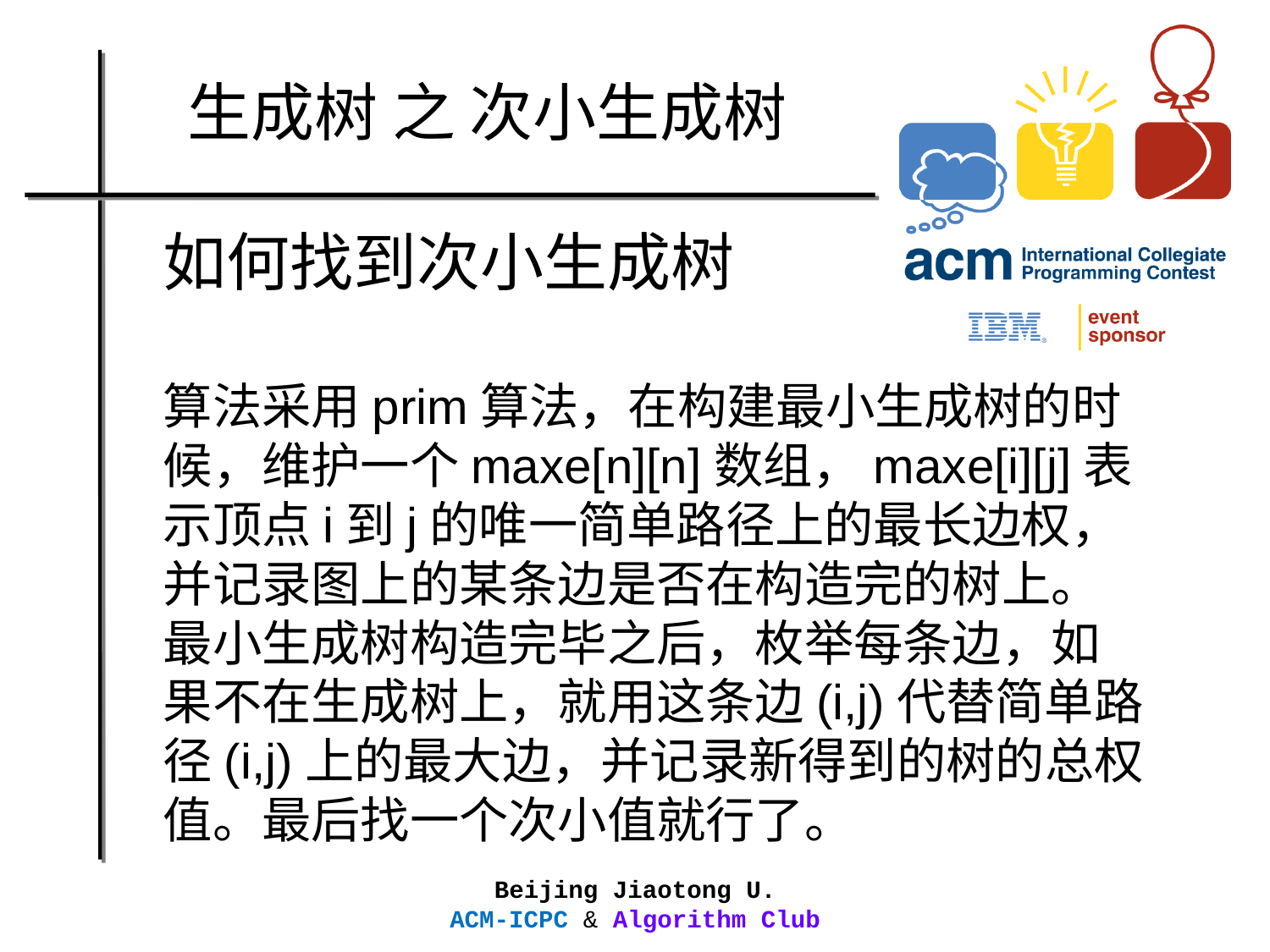

生成树 之 次小生成树
如何找到次小生成树

算法采用prim算法，在构建最小生成树的时候，维护一个maxe[n][n]数组，maxe[i][j]表示顶点i到j的唯一简单路径上的最长边权，并记录图上的某条边是否在构造完的树上。最小生成树构造完毕之后，枚举每条边，如果不在生成树上，就用这条边(i,j)代替简单路径(i,j)上的最大边，并记录新得到的树的总权值。最后找一个次小值就行了。